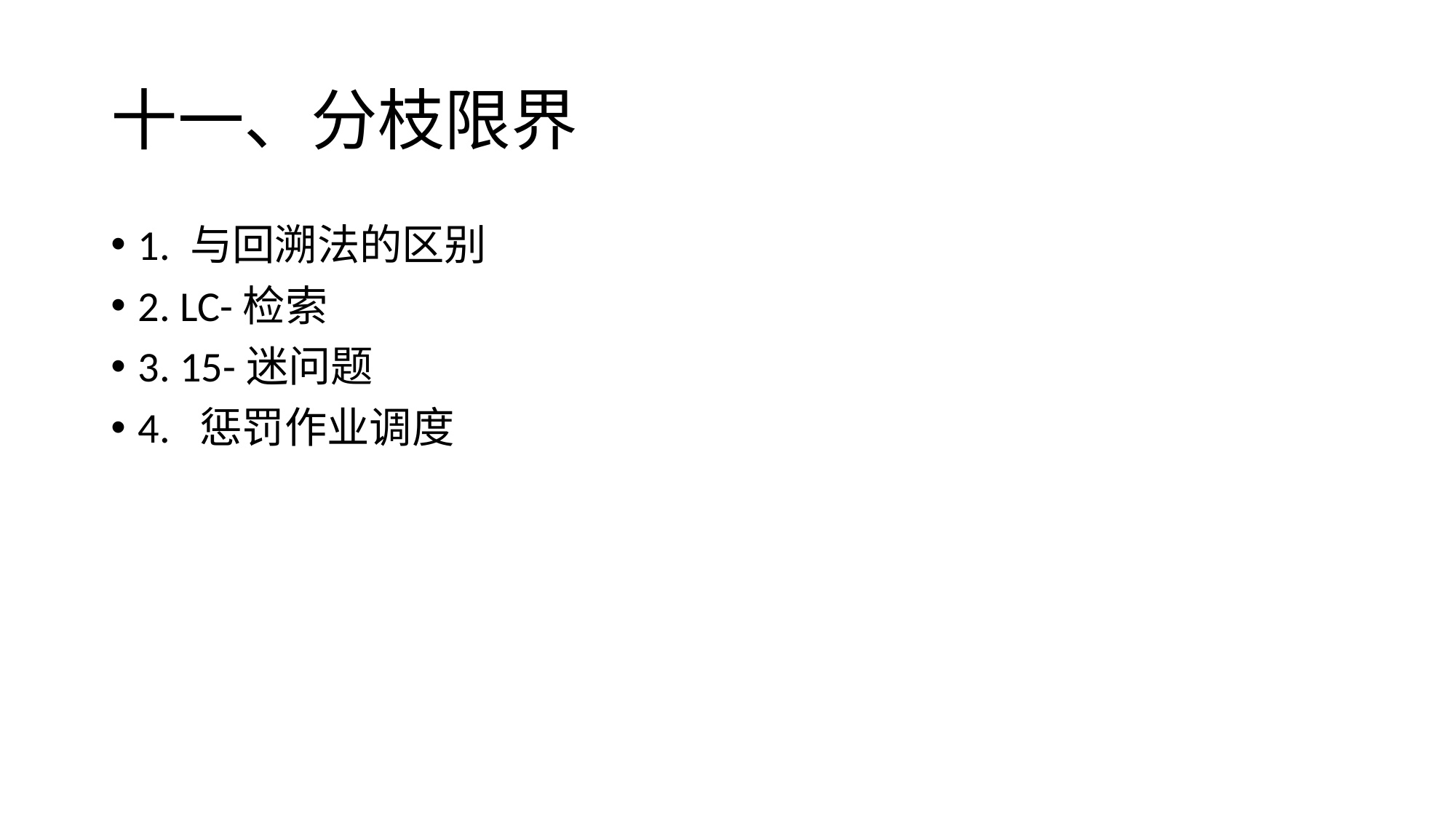

# 十一、分枝限界
1. 与回溯法的区别
2. LC-检索
3. 15-迷问题
4.  惩罚作业调度